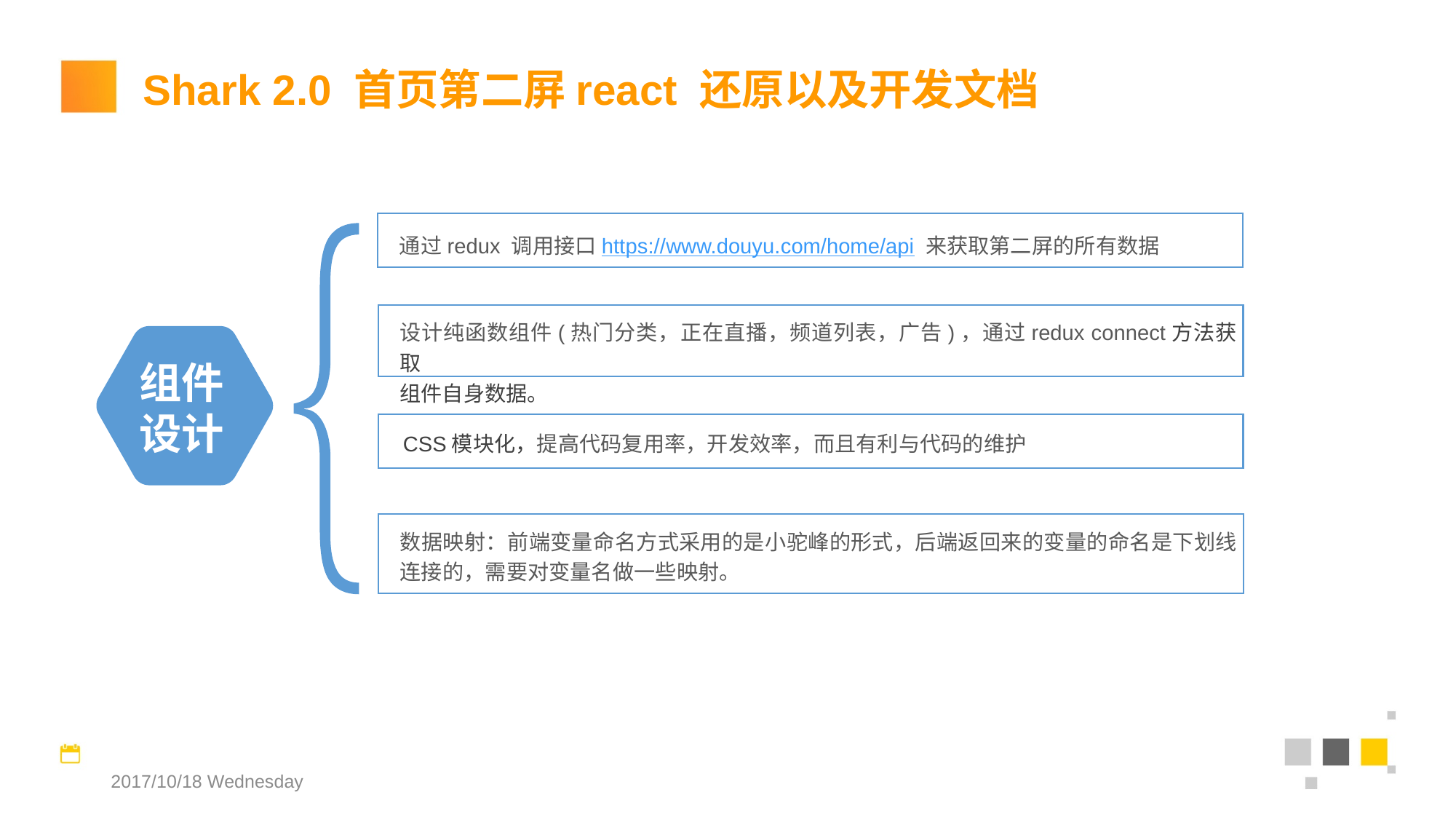

Shark 2.0 首页第二屏react 还原以及开发文档

通过redux 调用接口https://www.douyu.com/home/api 来获取第二屏的所有数据

设计纯函数组件(热门分类，正在直播，频道列表，广告)，通过redux connect方法获取
组件自身数据。

组件设计

CSS模块化，提高代码复用率，开发效率，而且有利与代码的维护

数据映射：前端变量命名方式采用的是小驼峰的形式，后端返回来的变量的命名是下划线连接的，需要对变量名做一些映射。
2017/10/18 Wednesday
19